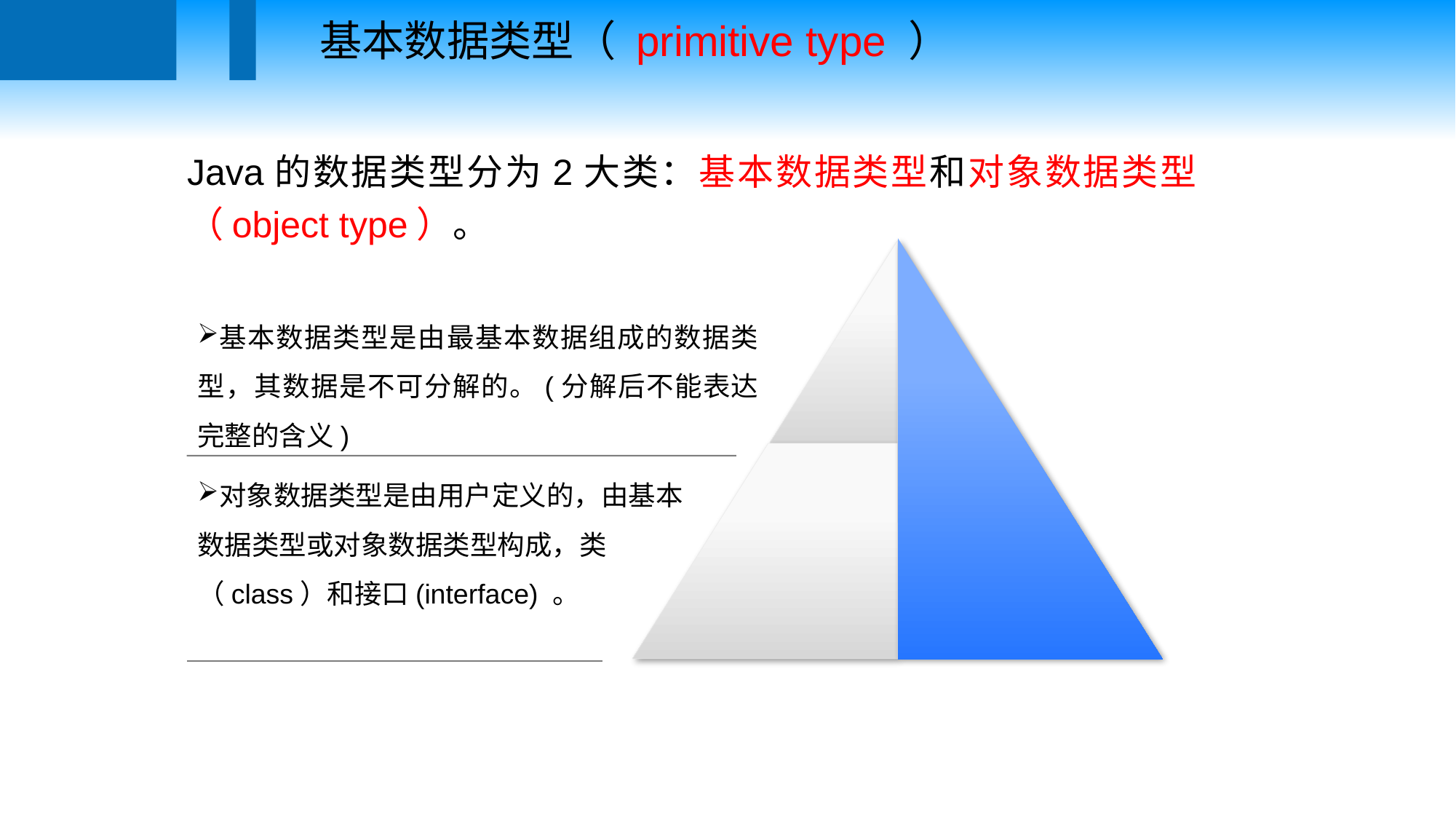

基本数据类型（ primitive type ）
Java的数据类型分为2大类：基本数据类型和对象数据类型（object type）。

添加标题
单击此处添加段落文本单击此处添加段落
添加标题
单击此处添加段落文本单击此处添加段落
基本数据类型是由最基本数据组成的数据类型，其数据是不可分解的。(分解后不能表达完整的含义)
对象数据类型是由用户定义的，由基本数据类型或对象数据类型构成，类（class）和接口(interface) 。